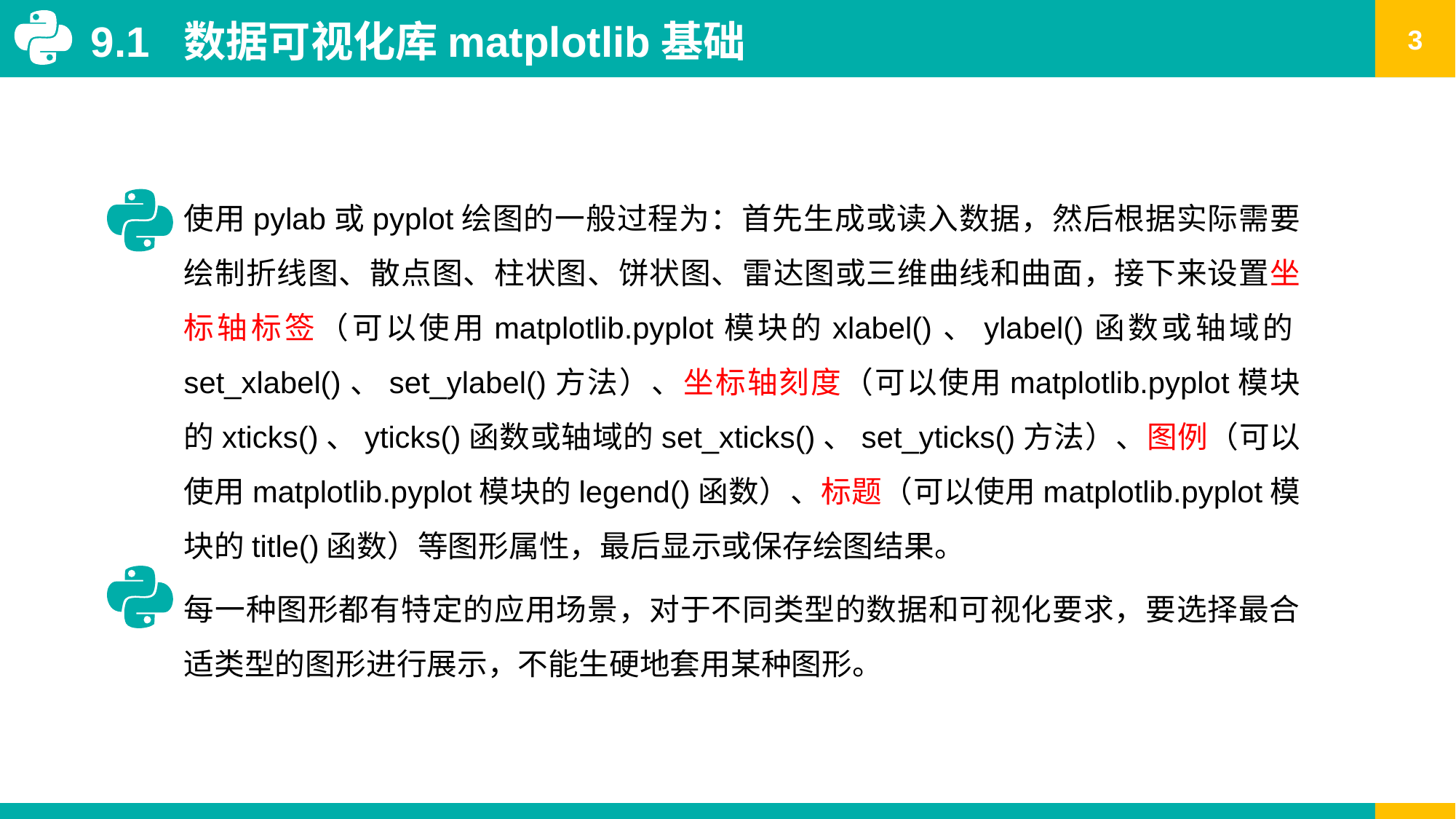

9.1  数据可视化库matplotlib基础
使用pylab或pyplot绘图的一般过程为：首先生成或读入数据，然后根据实际需要绘制折线图、散点图、柱状图、饼状图、雷达图或三维曲线和曲面，接下来设置坐标轴标签（可以使用matplotlib.pyplot模块的xlabel()、ylabel()函数或轴域的set_xlabel()、set_ylabel()方法）、坐标轴刻度（可以使用matplotlib.pyplot模块的xticks()、yticks()函数或轴域的set_xticks()、set_yticks()方法）、图例（可以使用matplotlib.pyplot模块的legend()函数）、标题（可以使用matplotlib.pyplot模块的title()函数）等图形属性，最后显示或保存绘图结果。
每一种图形都有特定的应用场景，对于不同类型的数据和可视化要求，要选择最合适类型的图形进行展示，不能生硬地套用某种图形。